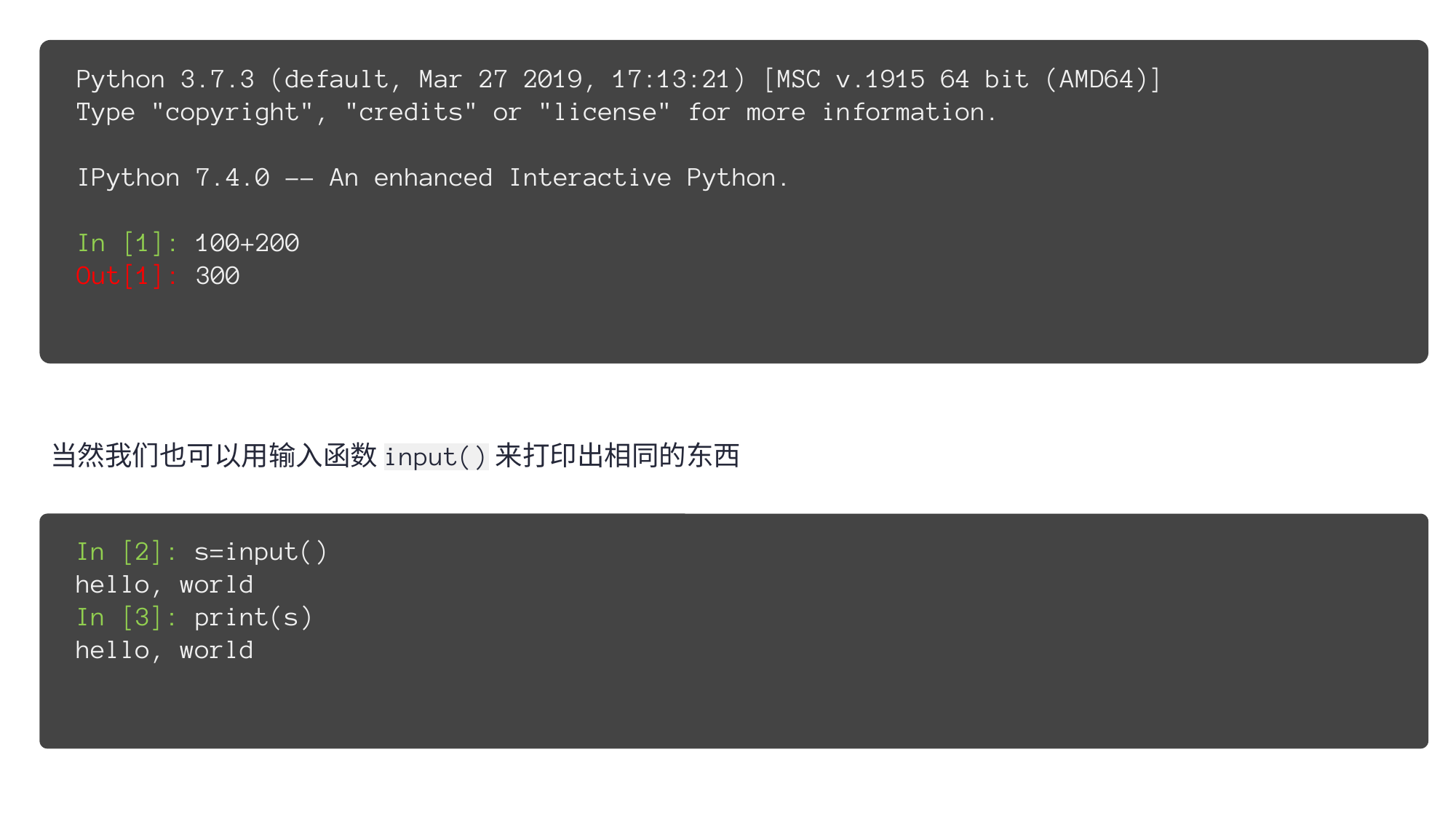

Python 3.7.3 (default, Mar 27 2019, 17:13:21) [MSC v.1915 64 bit (AMD64)]
Type "copyright", "credits" or "license" for more information.

IPython 7.4.0 -- An enhanced Interactive Python.

In [1]: 100+200
Out[1]: 300
当然我们也可以用输入函数input()来打印出相同的东西
In [2]: s=input()
hello, world
In [3]: print(s)
hello, world